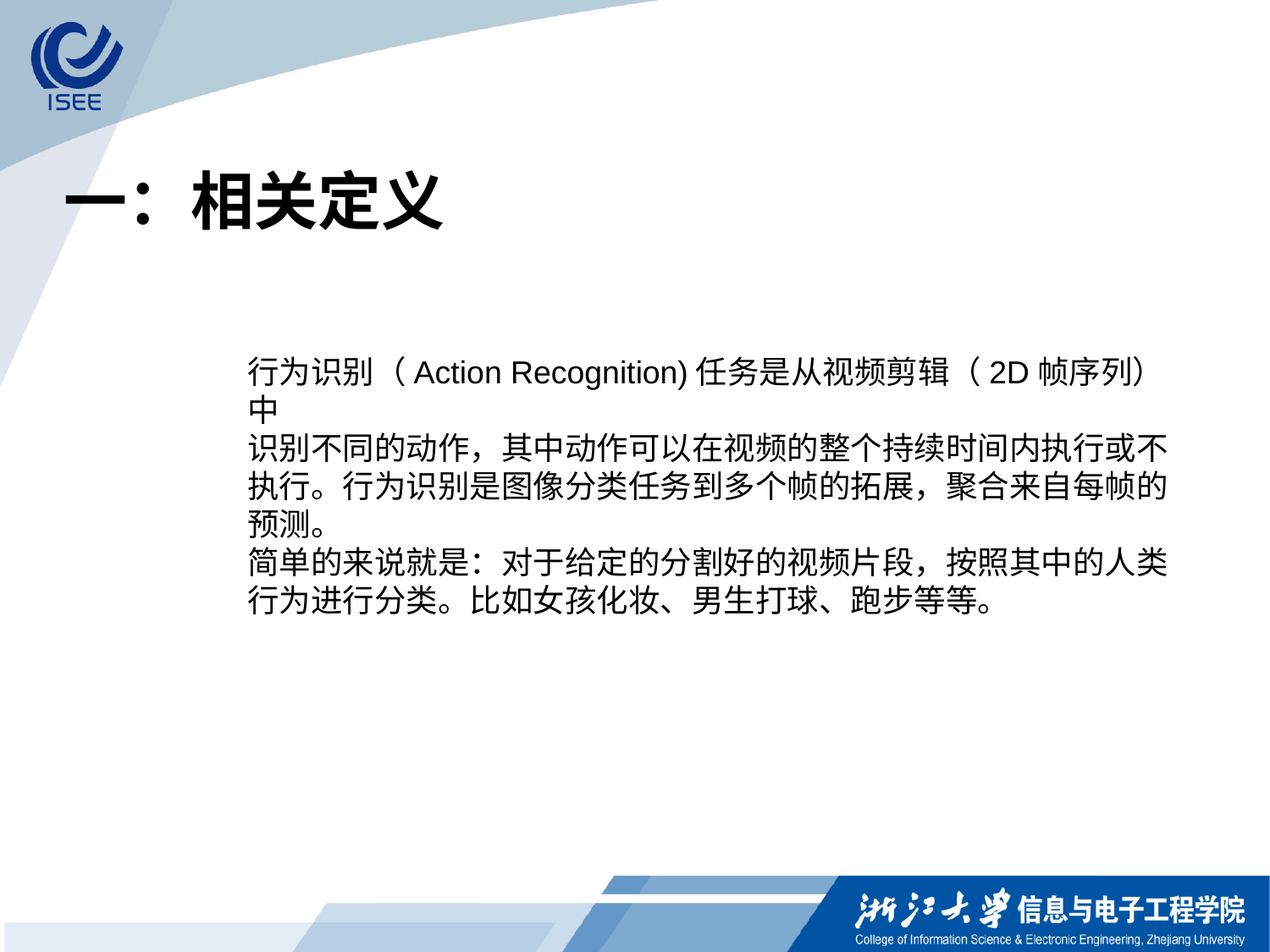

一：相关定义
行为识别（Action Recognition)任务是从视频剪辑（2D帧序列）中
识别不同的动作，其中动作可以在视频的整个持续时间内执行或不执行。行为识别是图像分类任务到多个帧的拓展，聚合来自每帧的预测。
简单的来说就是：对于给定的分割好的视频片段，按照其中的人类行为进行分类。比如女孩化妆、男生打球、跑步等等。